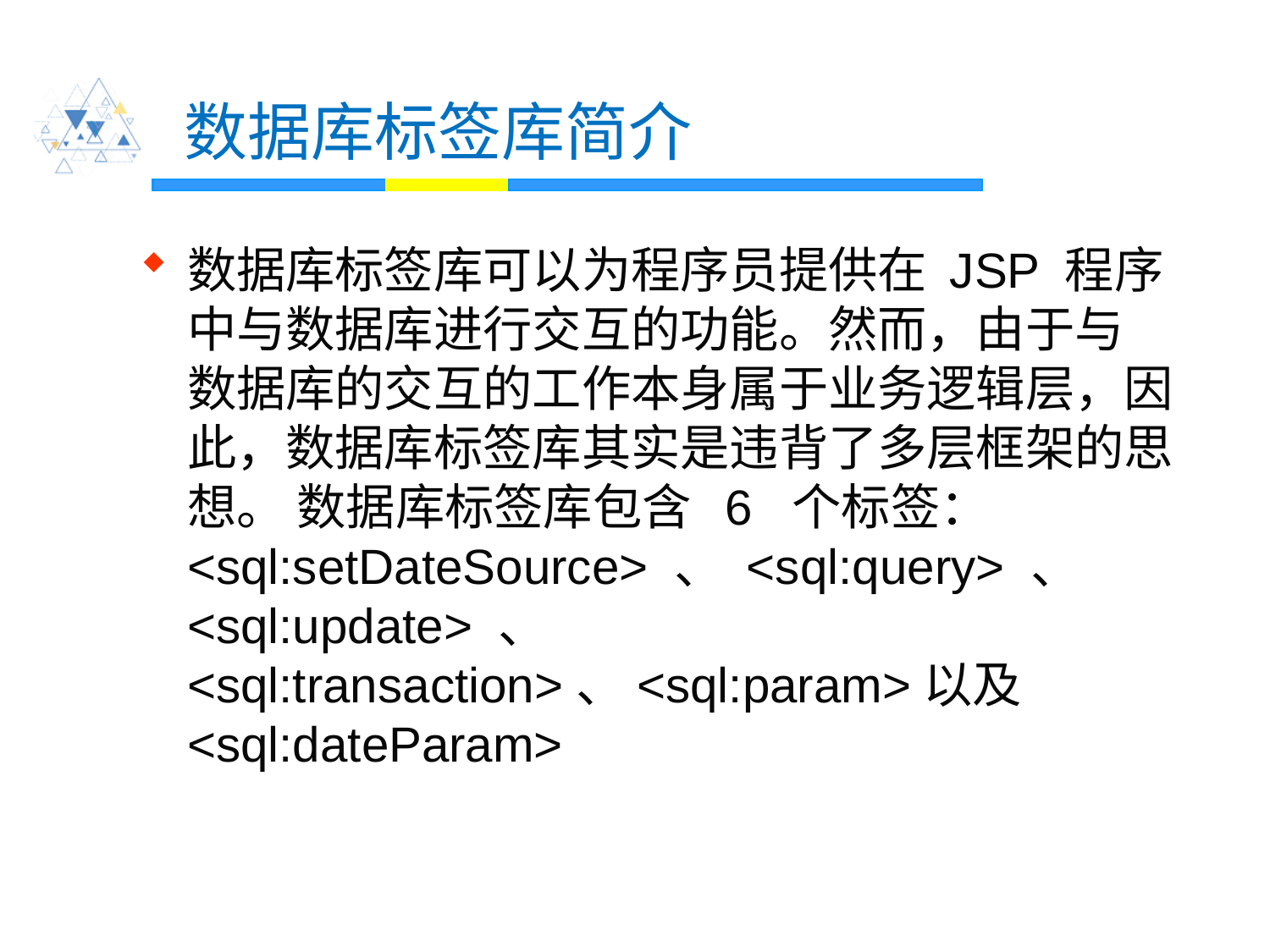

# 数据库标签库简介
数据库标签库可以为程序员提供在 JSP 程序中与数据库进行交互的功能。然而，由于与 数据库的交互的工作本身属于业务逻辑层，因此，数据库标签库其实是违背了多层框架的思 想。 数据库标签库包含  6  个标签： <sql:setDateSource> 、 <sql:query> 、 <sql:update> 、 <sql:transaction>、<sql:param>以及<sql:dateParam>